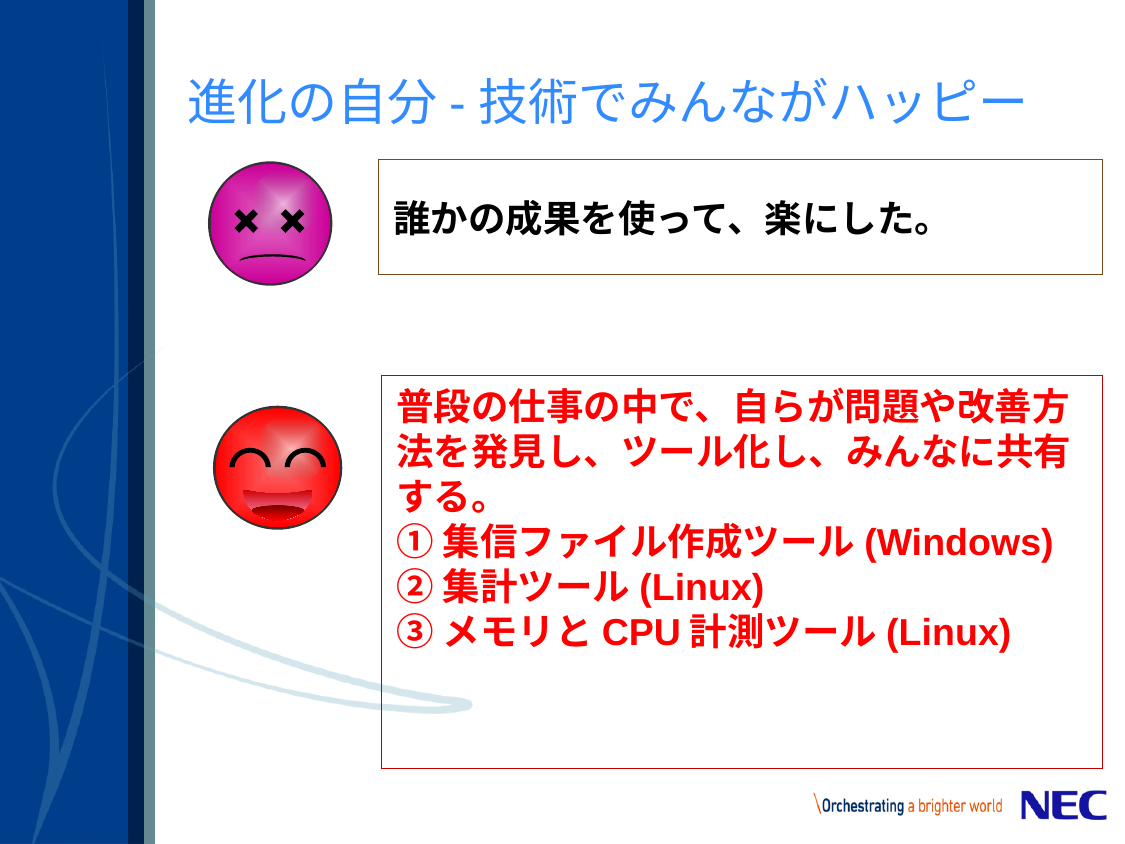

# 進化の自分-技術でみんながハッピー
誰かの成果を使って、楽にした。

普段の仕事の中で、自らが問題や改善方法を発見し、ツール化し、みんなに共有する。
①集信ファイル作成ツール(Windows)
②集計ツール(Linux)
③メモリとCPU計測ツール(Linux)